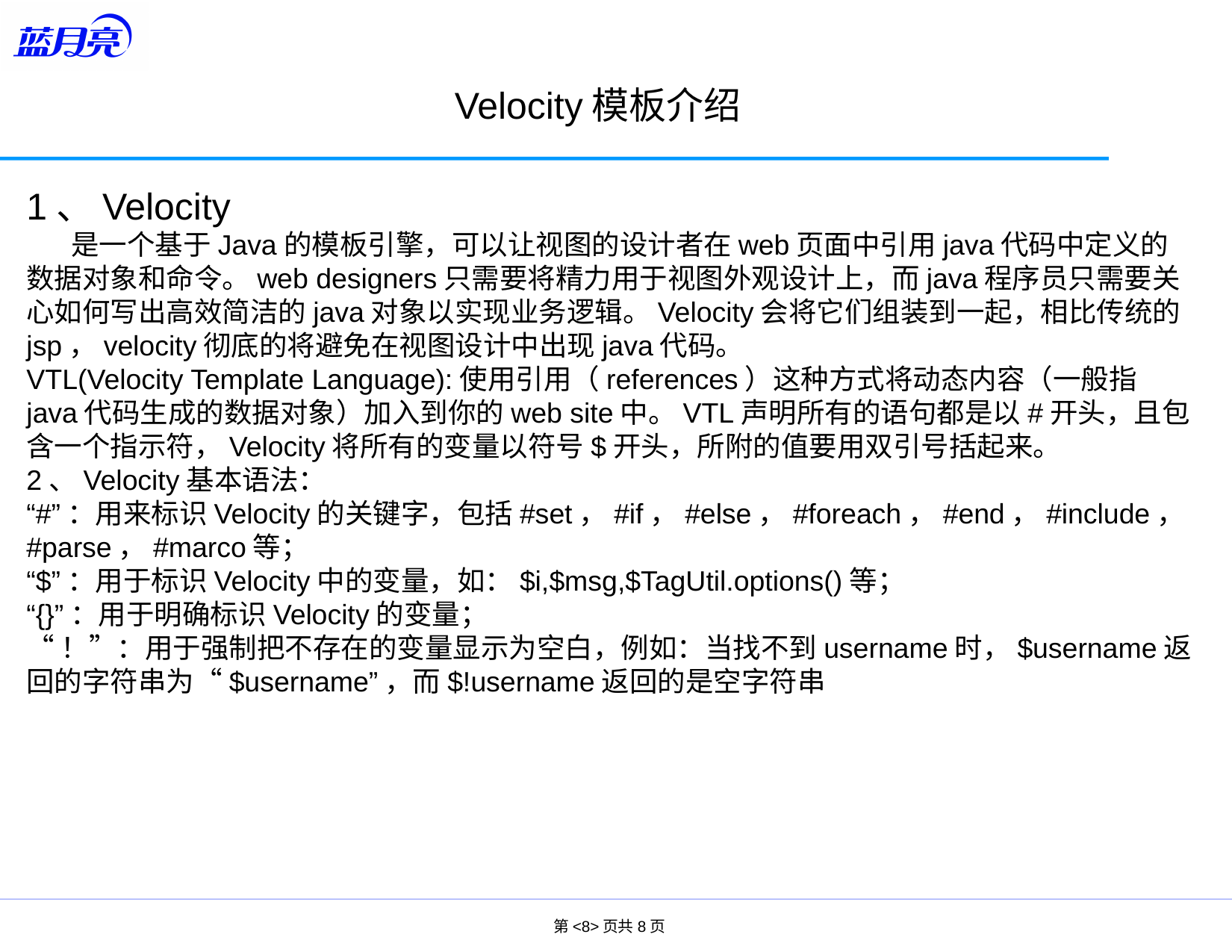

Velocity模板介绍
1、Velocity
      是一个基于Java的模板引擎，可以让视图的设计者在web页面中引用java代码中定义的数据对象和命令。web designers只需要将精力用于视图外观设计上，而java程序员只需要关心如何写出高效简洁的java对象以实现业务逻辑。Velocity会将它们组装到一起，相比传统的jsp，velocity彻底的将避免在视图设计中出现java代码。
VTL(Velocity Template Language):使用引用（references）这种方式将动态内容（一般指java代码生成的数据对象）加入到你的web site中。VTL声明所有的语句都是以#开头，且包含一个指示符，Velocity将所有的变量以符号$开头，所附的值要用双引号括起来。
2、Velocity基本语法：
“#”：用来标识Velocity的关键字，包括#set，#if，#else，#foreach，#end，#include，#parse，#marco等；
“$”：用于标识Velocity中的变量，如：$i,$msg,$TagUtil.options()等；
“{}”：用于明确标识Velocity的变量；
“！”：用于强制把不存在的变量显示为空白，例如：当找不到username时，$username返回的字符串为“$username”，而$!username返回的是空字符串

第<8>页共8页